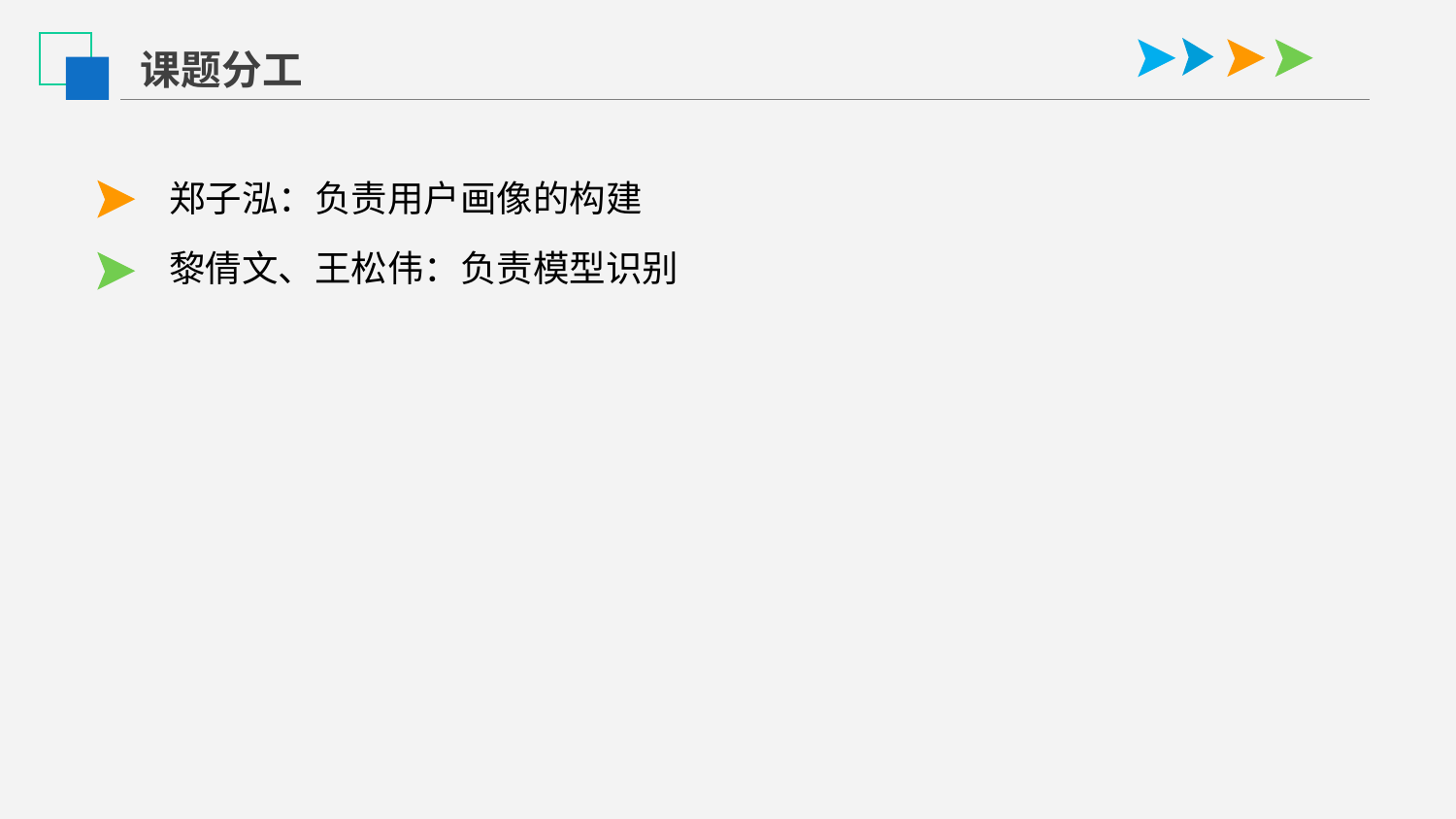

课题分工

郑子泓：负责用户画像的构建

黎倩文、王松伟：负责模型识别

延迟符号